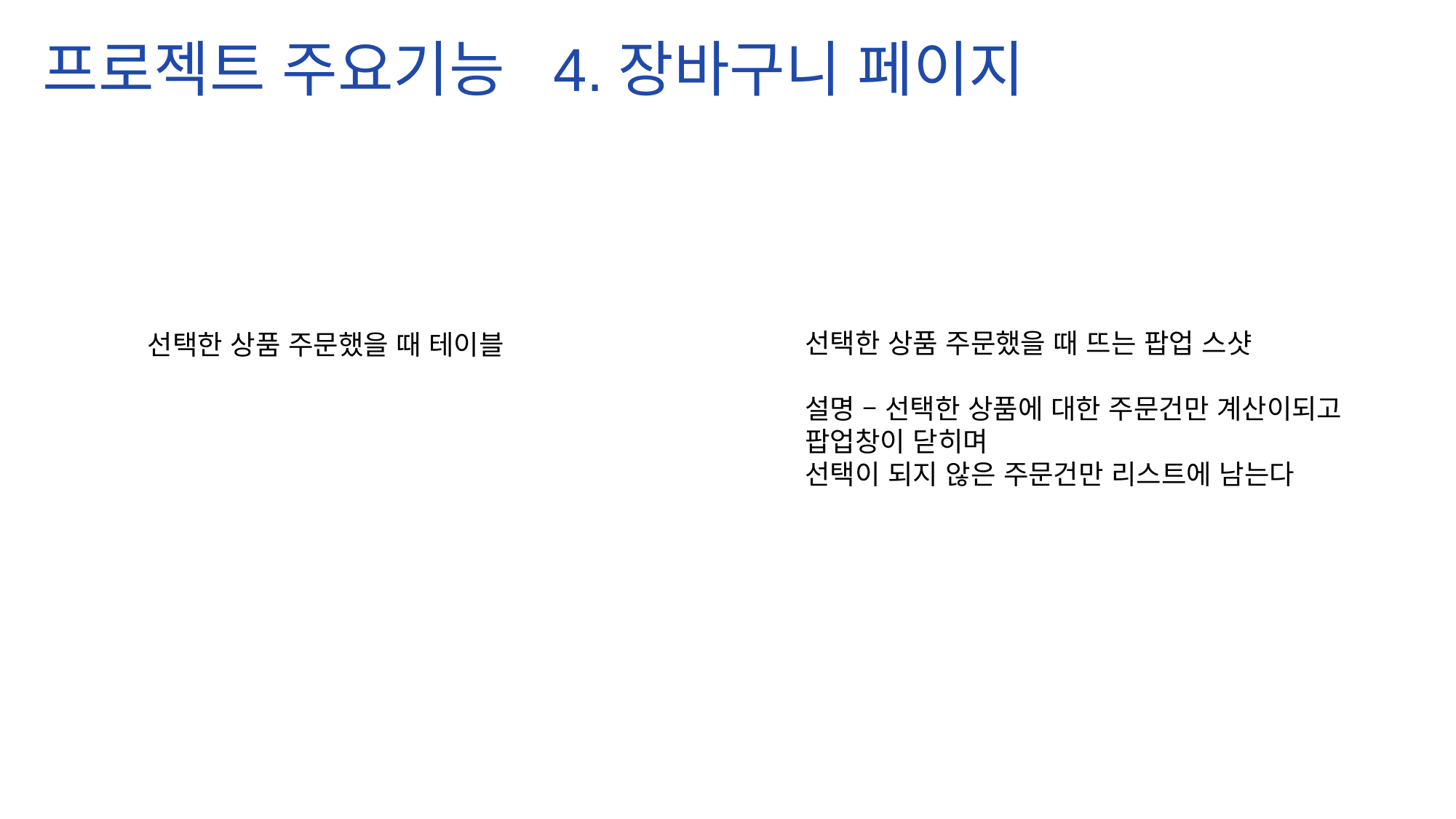

프로젝트 주요기능  4.장바구니 페이지
선택한 상품 주문했을 때 뜨는 팝업 스샷

설명 – 선택한 상품에 대한 주문건만 계산이되고
팝업창이 닫히며
선택이 되지 않은 주문건만 리스트에 남는다
선택한 상품 주문했을 때 테이블